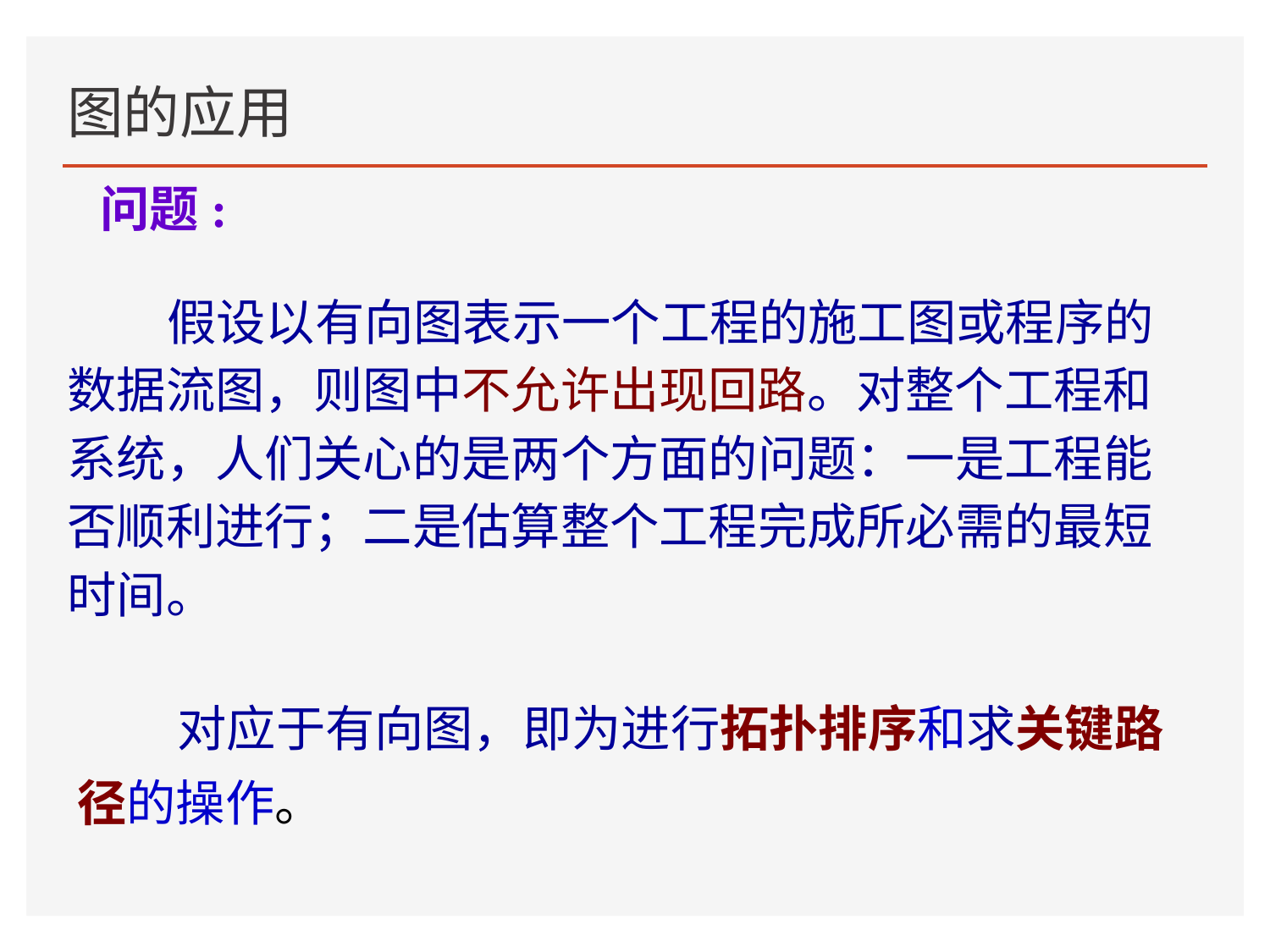

# 图的应用
 问题:
        假设以有向图表示一个工程的施工图或程序的数据流图，则图中不允许出现回路。对整个工程和系统，人们关心的是两个方面的问题：一是工程能否顺利进行；二是估算整个工程完成所必需的最短时间。
        对应于有向图，即为进行拓扑排序和求关键路径的操作。